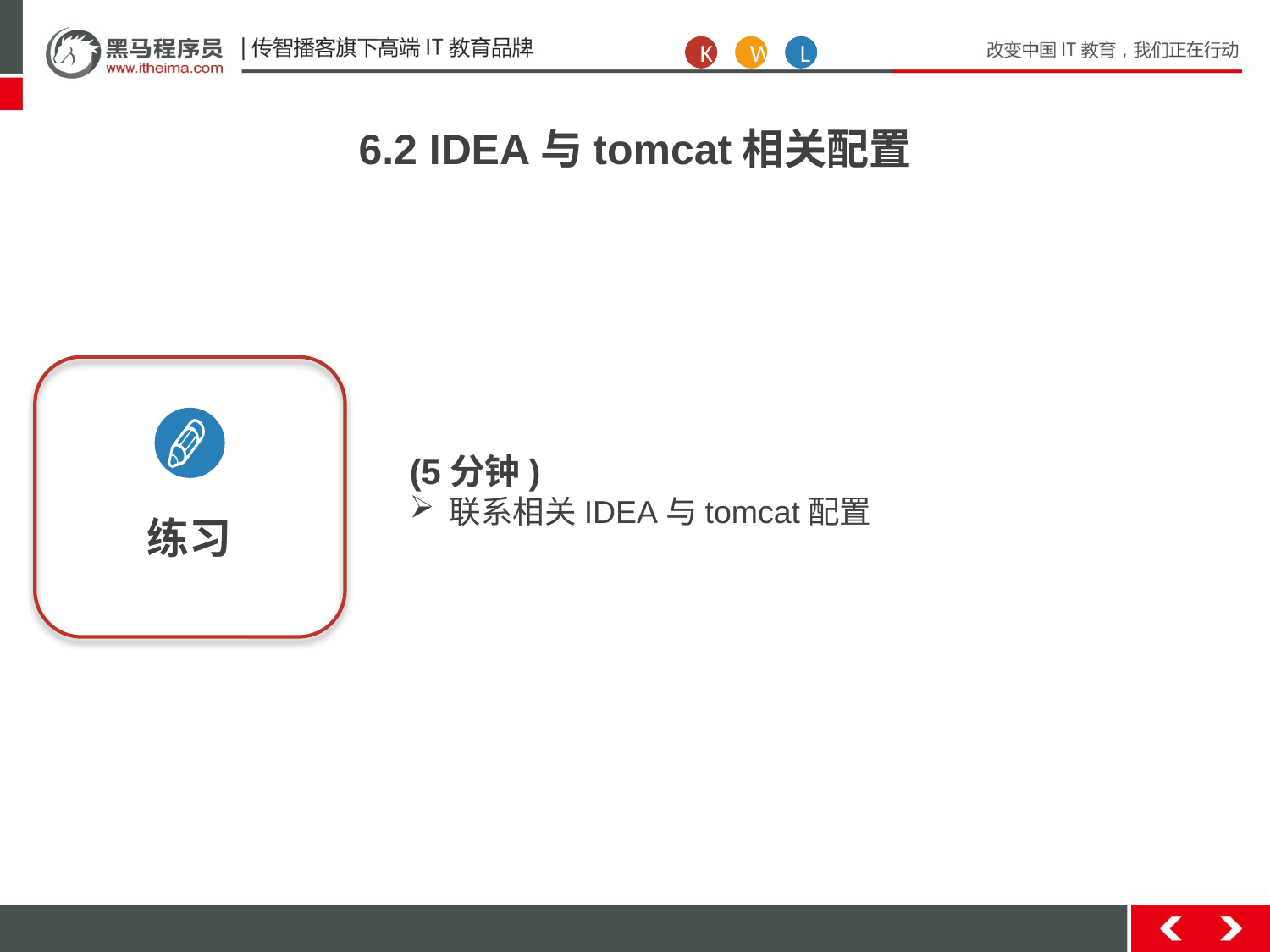

K
W
L
6.2 IDEA与tomcat相关配置

练习
(5分钟)
联系相关IDEA与tomcat配置